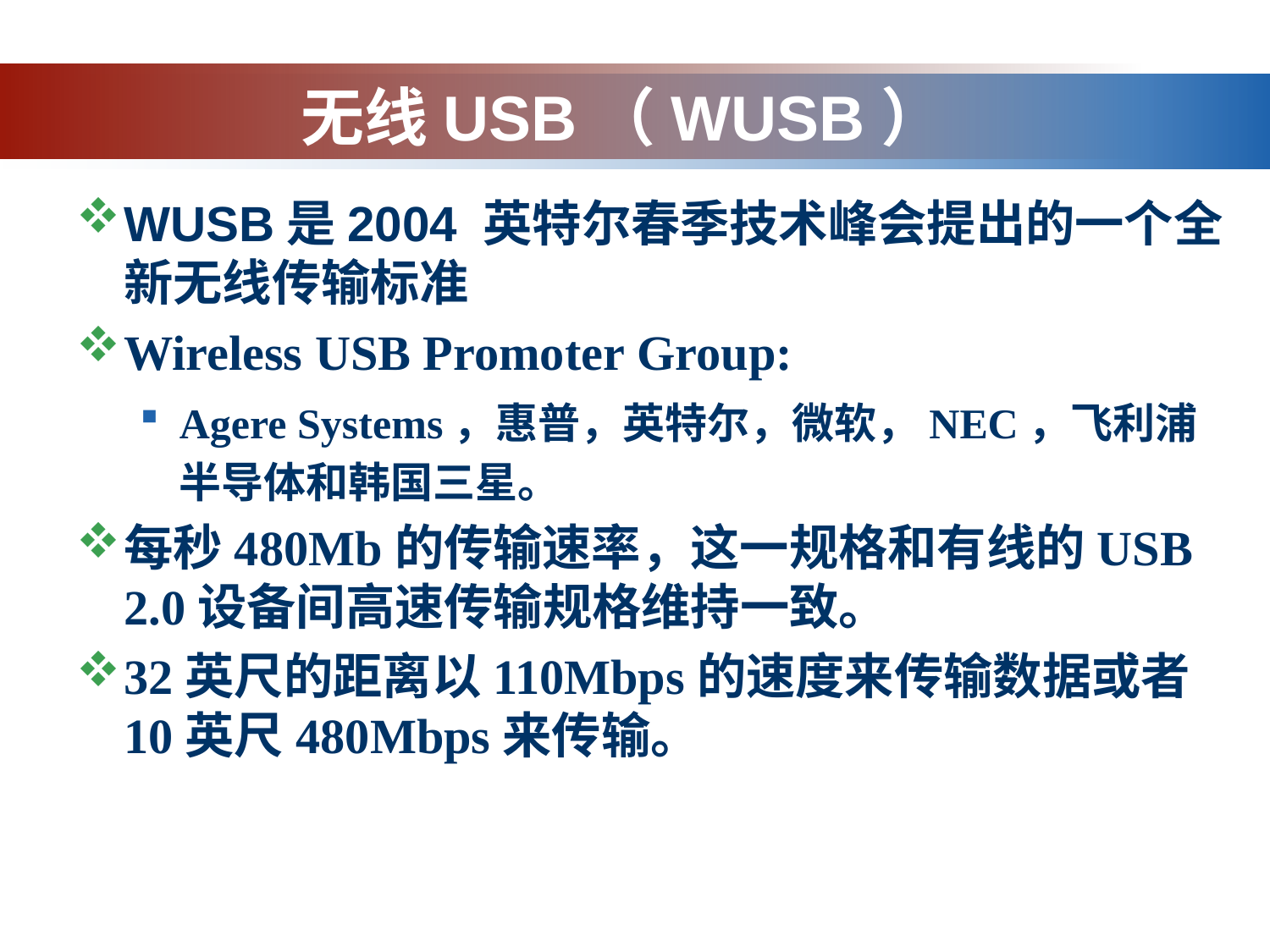

# 无线USB（WUSB）
WUSB是2004 英特尔春季技术峰会提出的一个全新无线传输标准
Wireless USB Promoter Group:
Agere Systems，惠普，英特尔，微软，NEC，飞利浦半导体和韩国三星。
每秒480Mb的传输速率，这一规格和有线的USB 2.0设备间高速传输规格维持一致。
32英尺的距离以110Mbps的速度来传输数据或者10英尺480Mbps来传输。